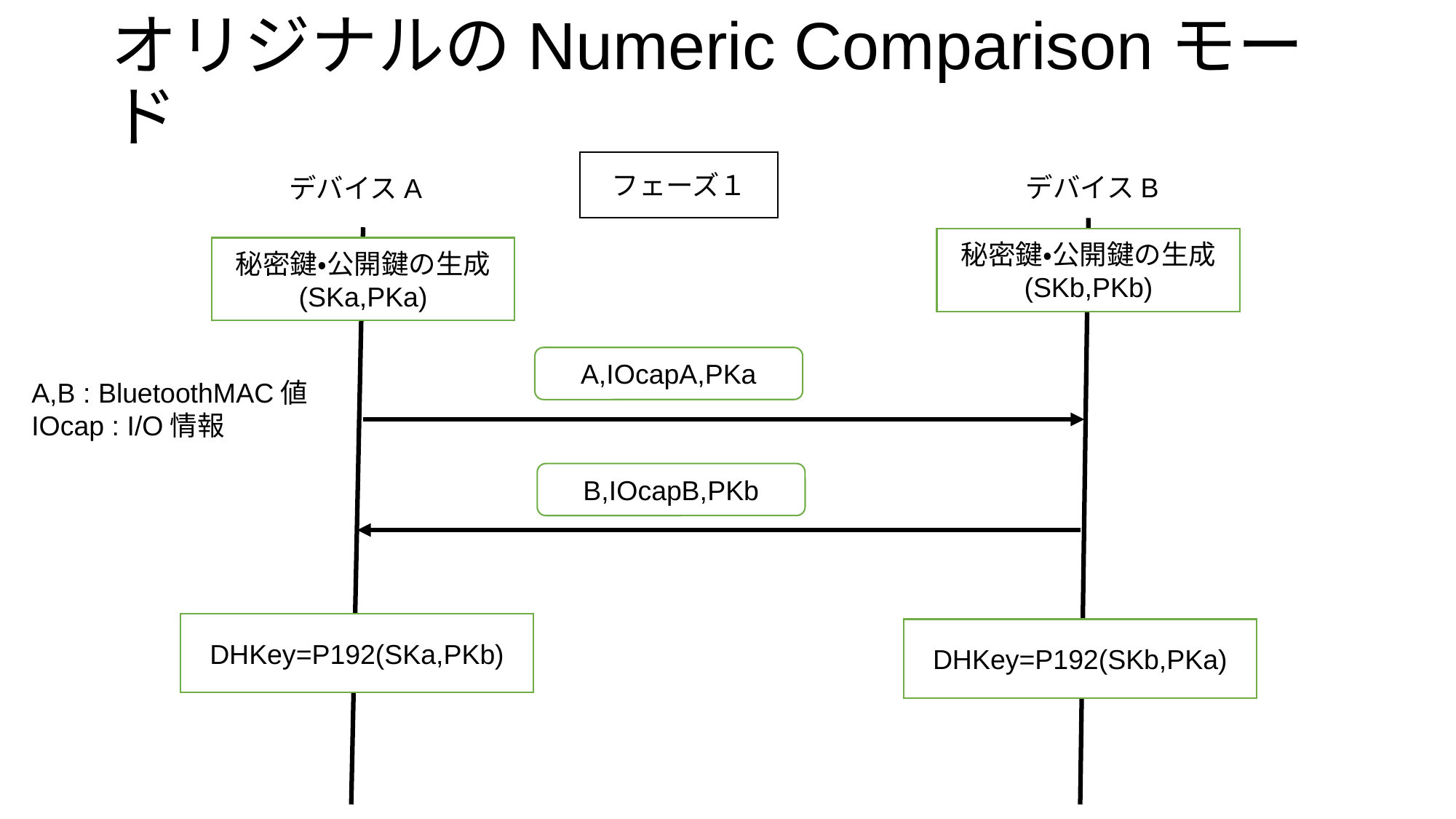

# オリジナルのNumeric Comparisonモード
フェーズ１
デバイスB
デバイスA
秘密鍵・公開鍵の生成
(SKb,PKb)
秘密鍵・公開鍵の生成
(SKa,PKa)
(SKb,PKb)
A,IOcapA,PKa
A,B : BluetoothMAC値
IOcap : I/O情報

B,IOcapB,PKb
DHKey=P192(SKa,PKb)
DHKey=P192(SKb,PKa)